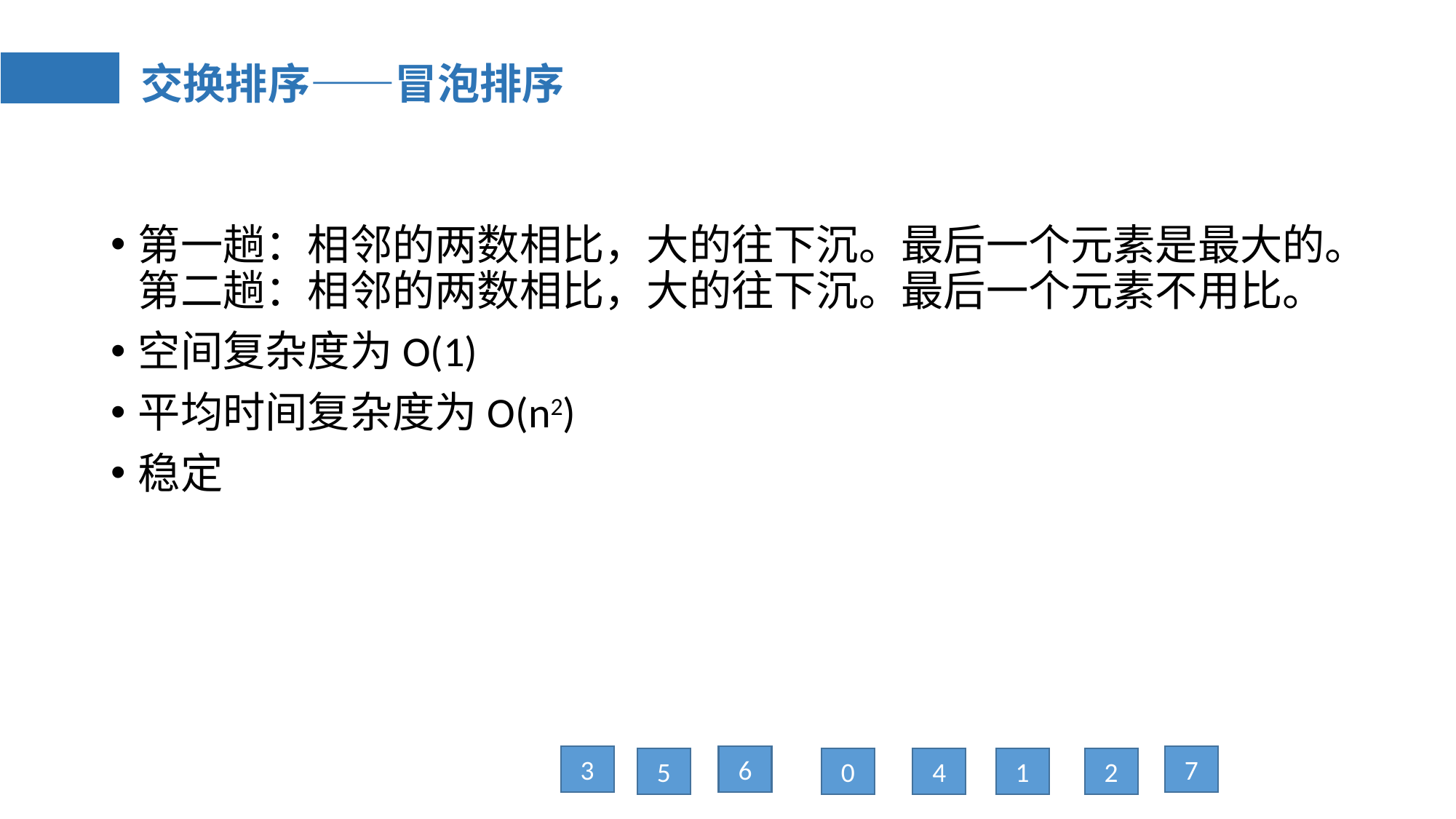

# 交换排序——冒泡排序
第一趟：相邻的两数相比，大的往下沉。最后一个元素是最大的。第二趟：相邻的两数相比，大的往下沉。最后一个元素不用比。
空间复杂度为O(1)
平均时间复杂度为O(n2)
稳定

3
6
7
5
0
4
1
2
7